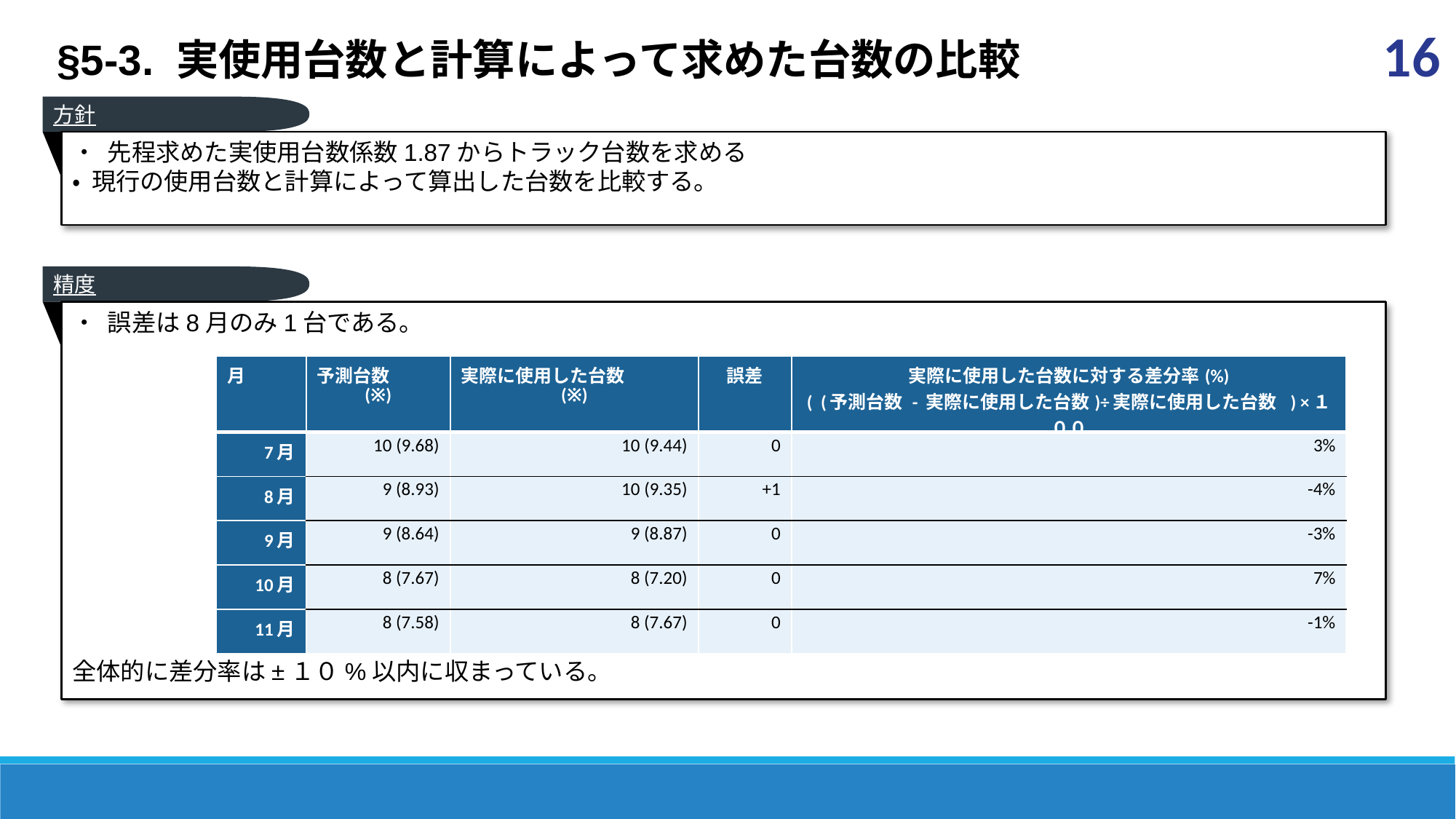

§5-3. 実使用台数と計算によって求めた台数の比較
16
方針

• 先程求めた実使用台数係数1.87からトラック台数を求める
• 現行の使用台数と計算によって算出した台数を比較する。
精度
• 誤差は8月のみ1台である。

全体的に差分率は±１０%以内に収まっている。

| 月 | 予測台数 (※) | 実際に使用した台数 (※) | 誤差 | 実際に使用した台数に対する差分率(%) ( (予測台数 - 実際に使用した台数)÷実際に使用した台数 ) ×１００ |
| --- | --- | --- | --- | --- |
| 7月 | 10 (9.68) | 10 (9.44) | 0 | 3% |
| 8月 | 9 (8.93) | 10 (9.35) | +1 | -4% |
| 9月 | 9 (8.64) | 9 (8.87) | 0 | -3% |
| 10月 | 8 (7.67) | 8 (7.20) | 0 | 7% |
| 11月 | 8 (7.58) | 8 (7.67) | 0 | -1% |